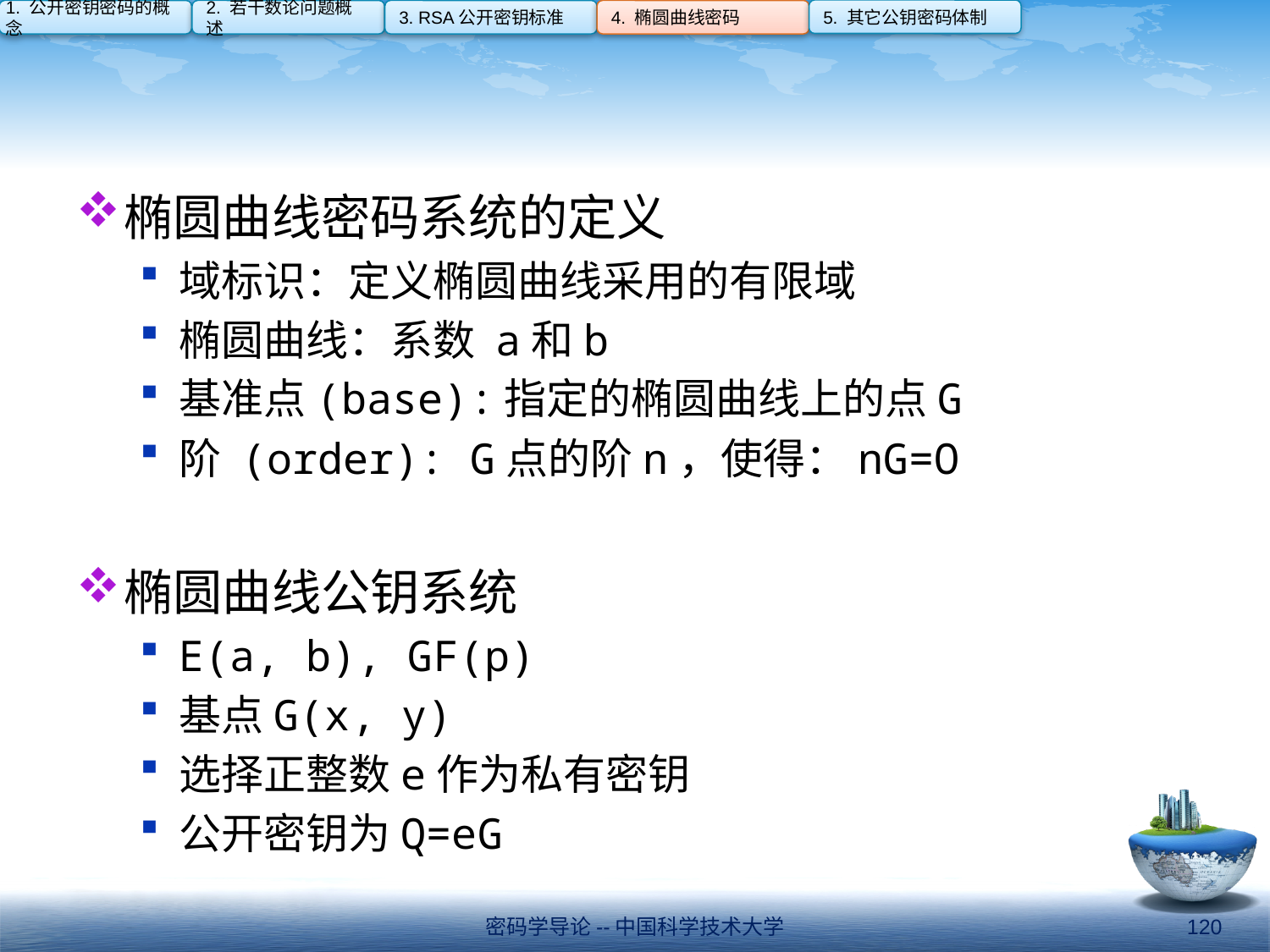

5. 其它公钥密码体制
1. 公开密钥密码的概念
2. 若干数论问题概述
3. RSA公开密钥标准
4. 椭圆曲线密码
#
椭圆曲线密码系统的定义
域标识：定义椭圆曲线采用的有限域
椭圆曲线：系数 a和b
基准点(base):指定的椭圆曲线上的点G
阶 (order): G点的阶n，使得：nG=O

椭圆曲线公钥系统
E(a, b), GF(p)
基点G(x, y)
选择正整数e作为私有密钥
公开密钥为Q=eG
密码学导论--中国科学技术大学
120